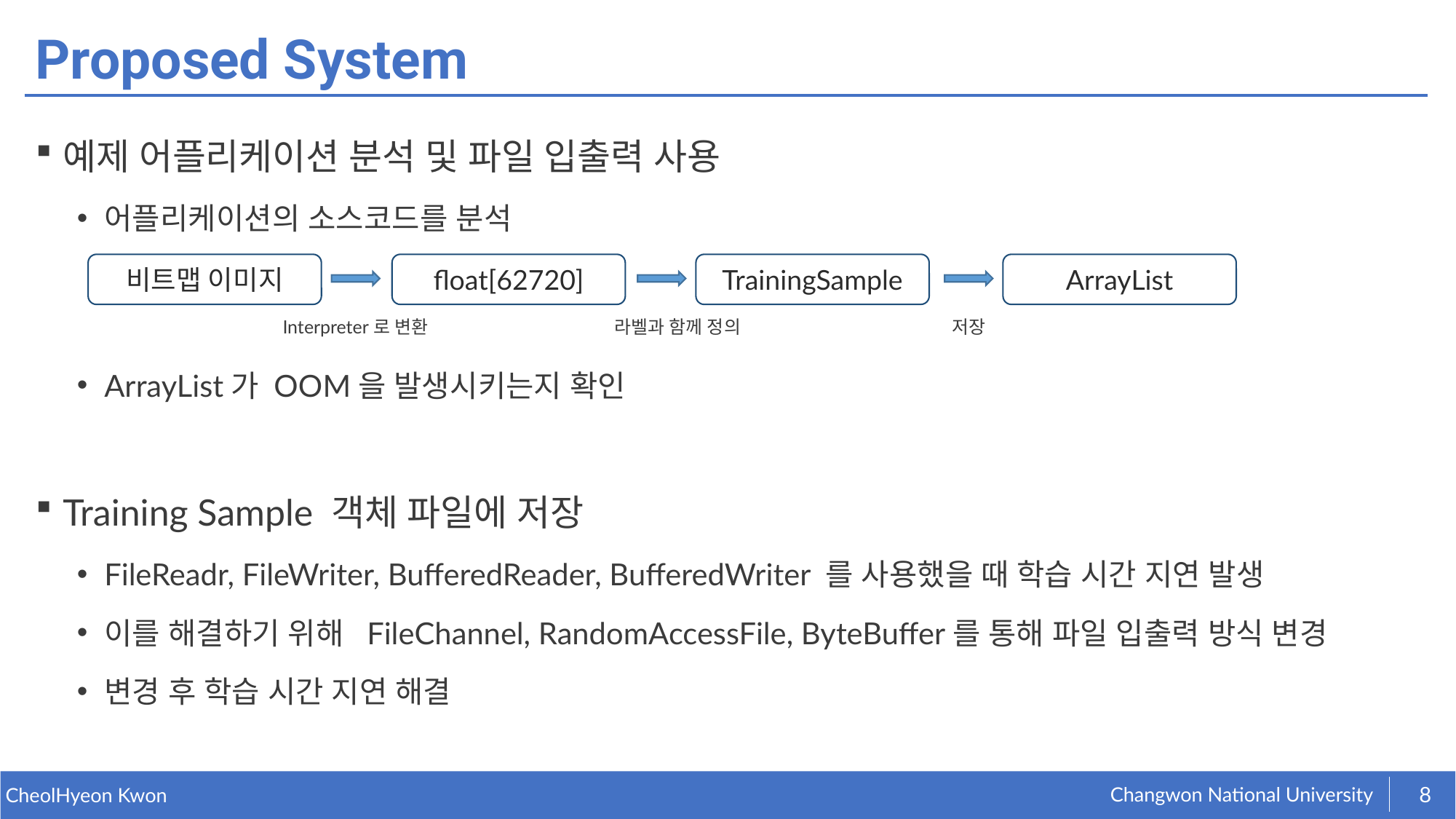

# Proposed System
예제 어플리케이션 분석 및 파일 입출력 사용
어플리케이션의 소스코드를 분석

ArrayList가 OOM을 발생시키는지 확인

Training Sample 객체 파일에 저장
FileReadr, FileWriter, BufferedReader, BufferedWriter 를 사용했을 때 학습 시간 지연 발생
이를 해결하기 위해  FileChannel, RandomAccessFile, ByteBuffer를 통해 파일 입출력 방식 변경
변경 후 학습 시간 지연 해결
float[62720]
TrainingSample
ArrayList
비트맵 이미지

Interpreter로 변환
라벨과 함께 정의
저장
8